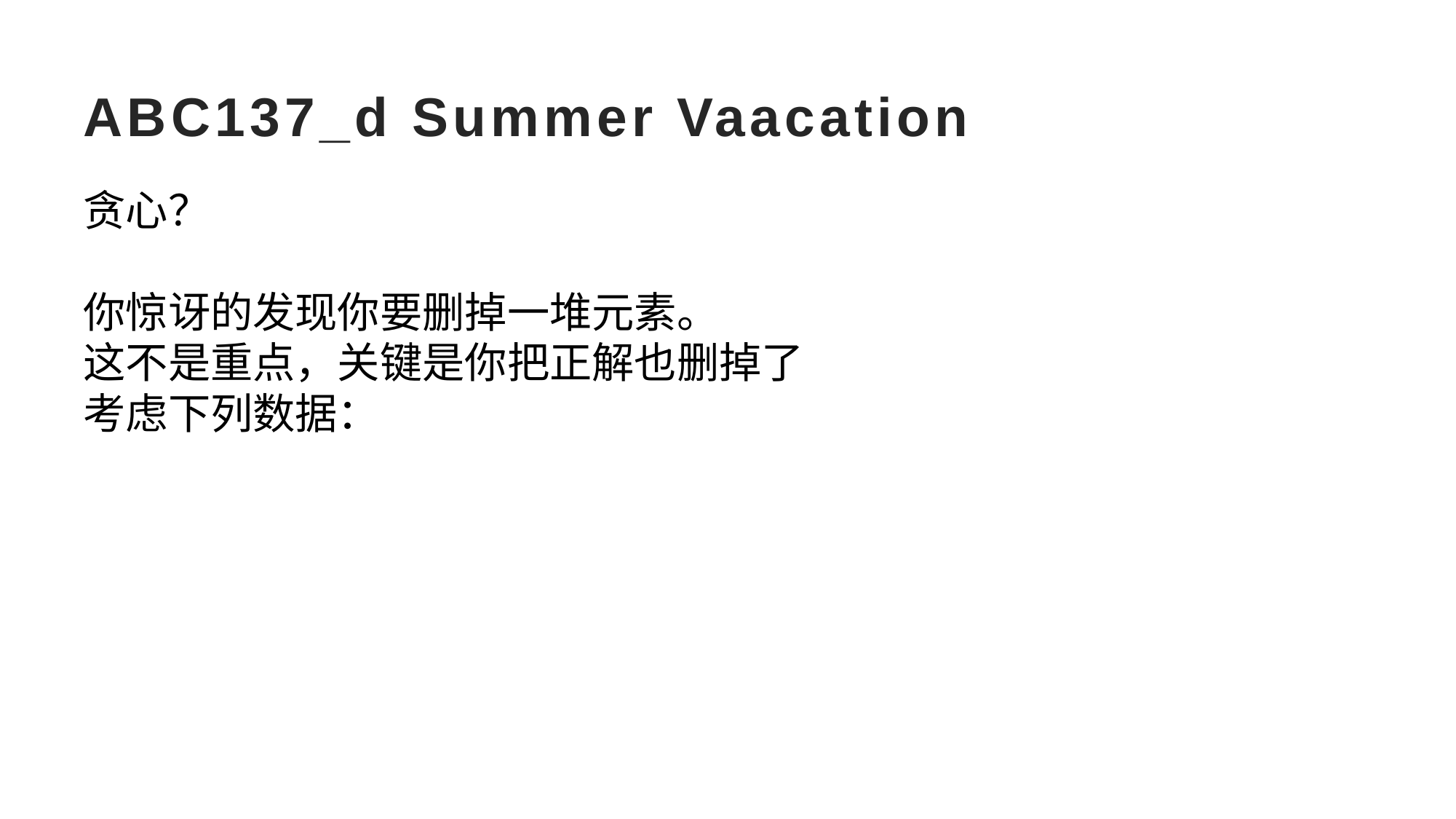

贪心？

你惊讶的发现你要删掉一堆元素。
这不是重点，关键是你把正解也删掉了
考虑下列数据：
# ABC137_d Summer Vaacation